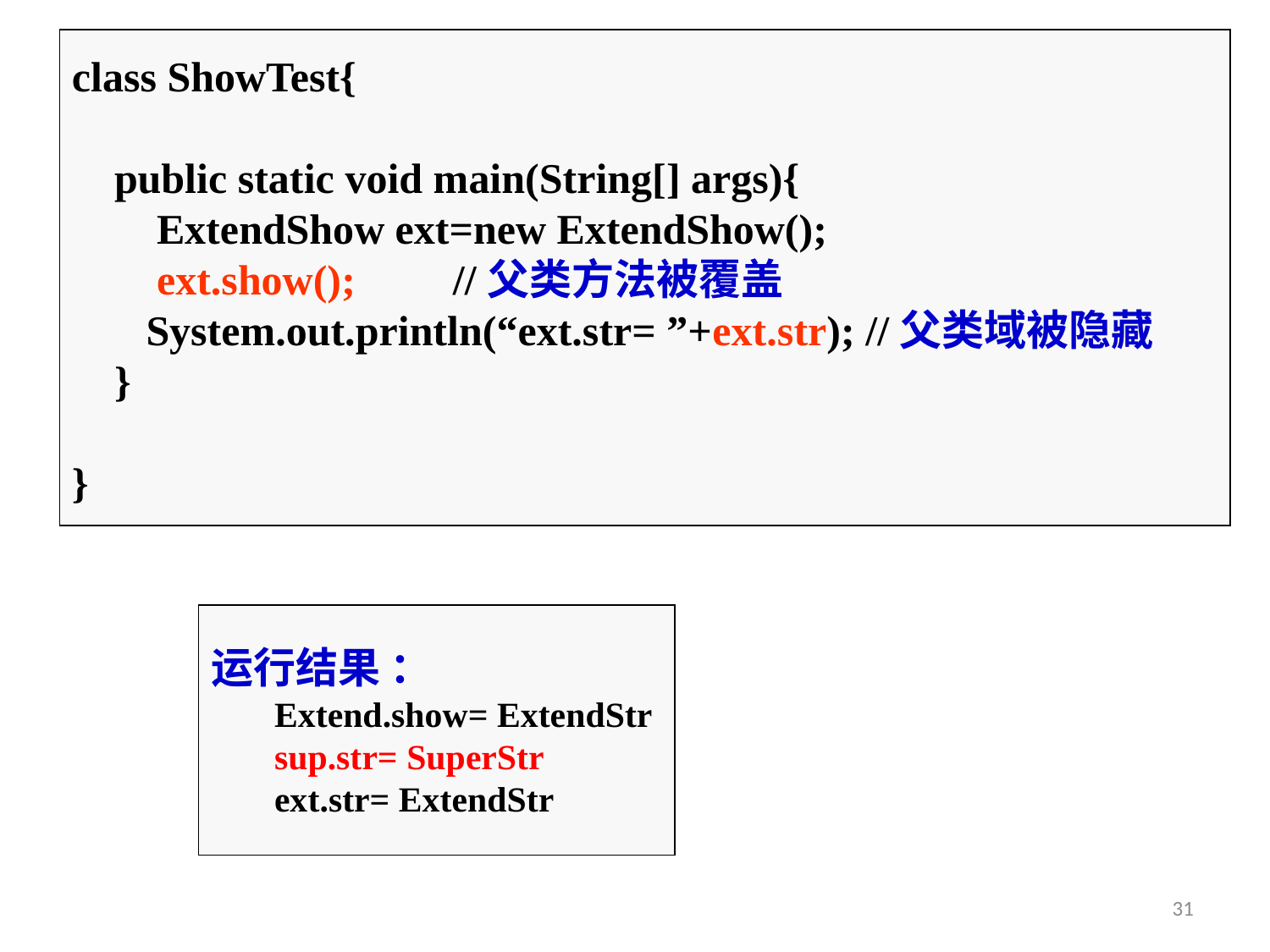

class ShowTest{

    public static void main(String[] args){
        ExtendShow ext=new ExtendShow();
        ext.show(); 	//父类方法被覆盖
       System.out.println(“ext.str= ”+ext.str); //父类域被隐藏
    }

}
运行结果 ：
Extend.show= ExtendStr
sup.str= SuperStr
ext.str= ExtendStr
31